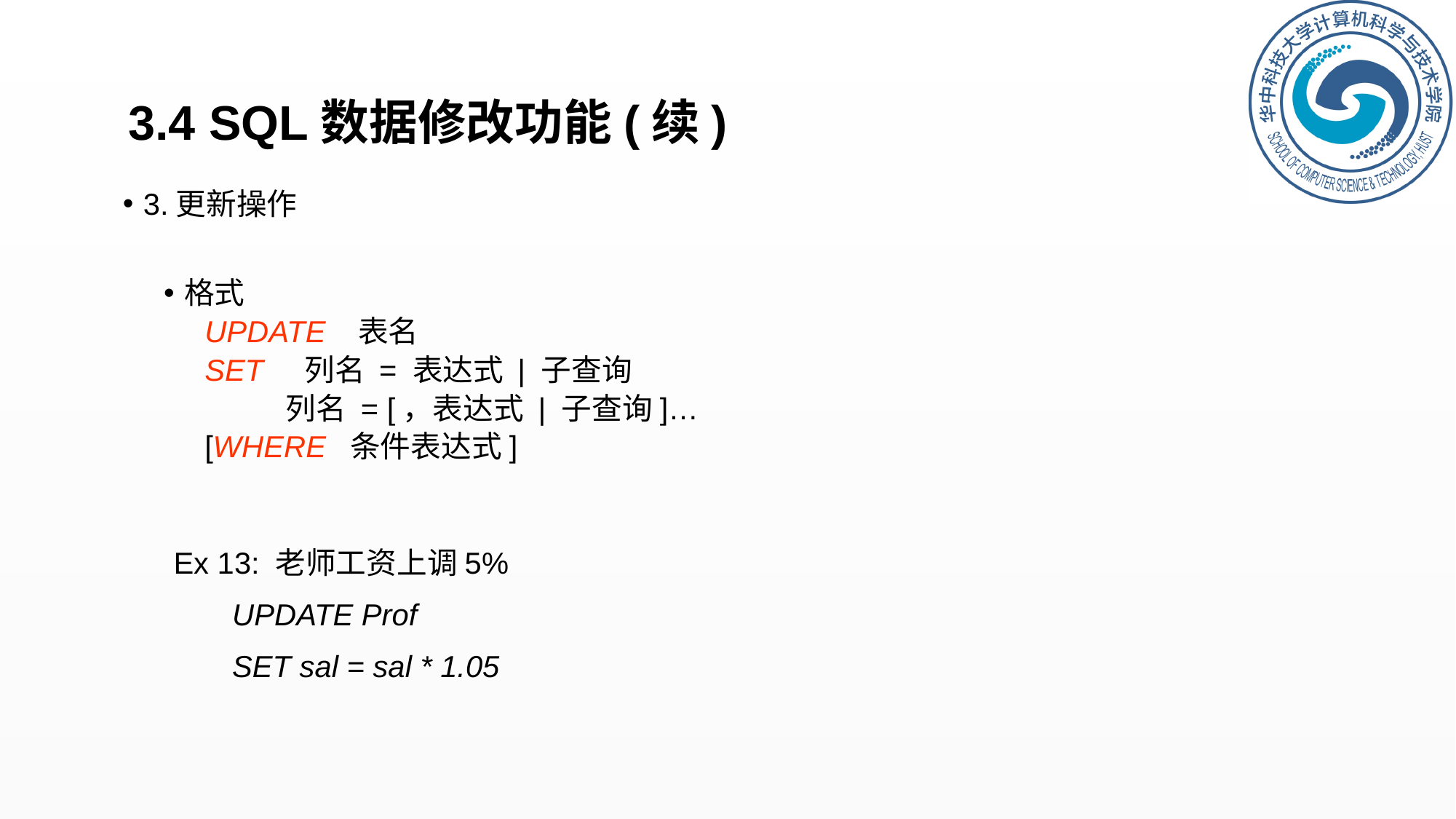

# 3.4 SQL数据修改功能(续)
3.更新操作

格式
UPDATE   表名
SET    列名 = 表达式 | 子查询
           列名 = [，表达式 | 子查询]…
[WHERE  条件表达式]

Ex 13: 老师工资上调5%
       UPDATE Prof
       SET sal = sal * 1.05